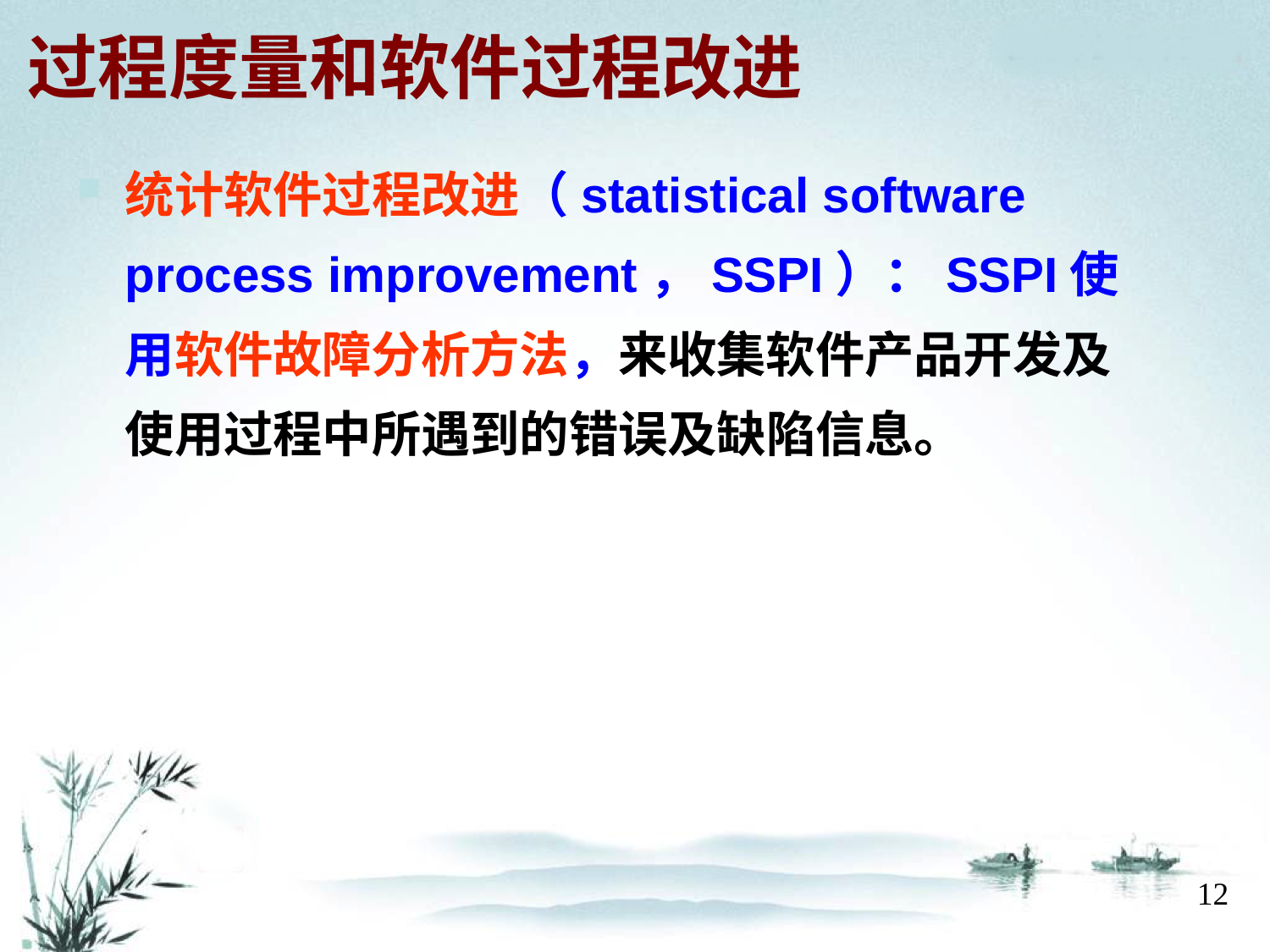

# 过程度量和软件过程改进
统计软件过程改进（statistical software process improvement，SSPI）：SSPI使用软件故障分析方法，来收集软件产品开发及使用过程中所遇到的错误及缺陷信息。
12